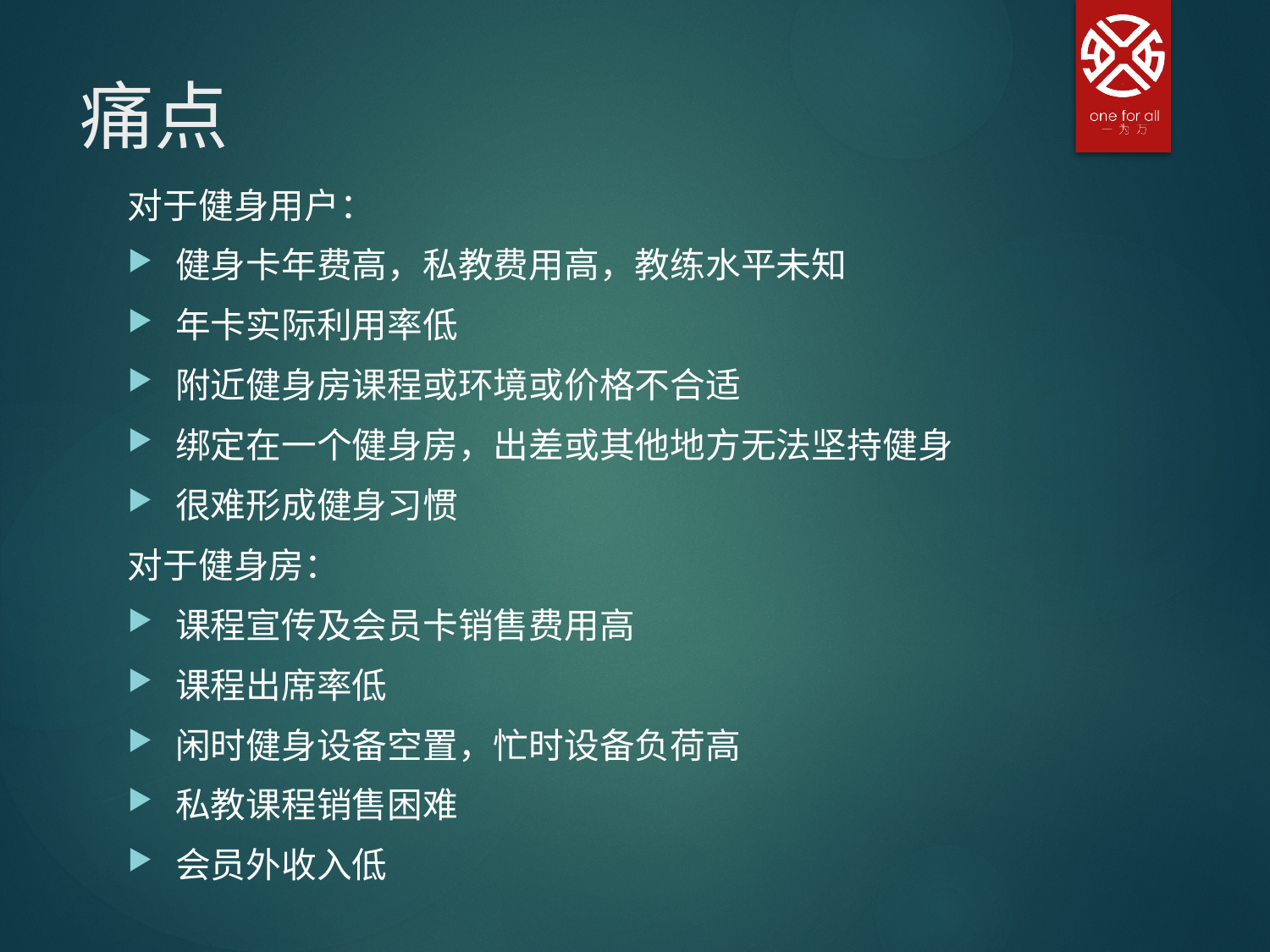

# 痛点
对于健身用户：
健身卡年费高，私教费用高，教练水平未知
年卡实际利用率低
附近健身房课程或环境或价格不合适
绑定在一个健身房，出差或其他地方无法坚持健身
很难形成健身习惯
对于健身房：
课程宣传及会员卡销售费用高
课程出席率低
闲时健身设备空置，忙时设备负荷高
私教课程销售困难
会员外收入低